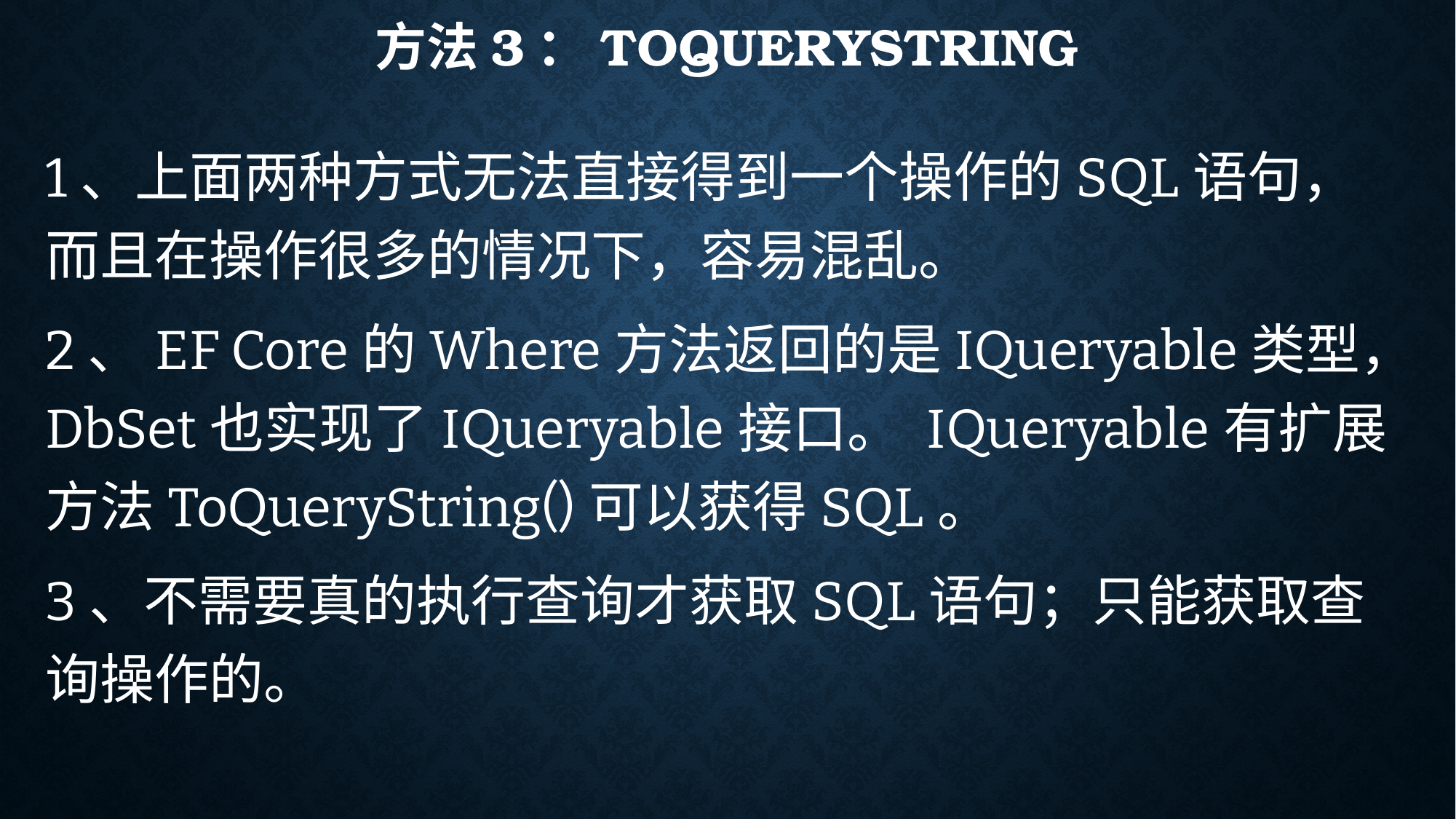

# 方法3：ToQueryString
1、上面两种方式无法直接得到一个操作的SQL语句，而且在操作很多的情况下，容易混乱。
2、EF Core的Where方法返回的是IQueryable类型，DbSet也实现了IQueryable接口。 IQueryable有扩展方法ToQueryString()可以获得SQL。
3、不需要真的执行查询才获取SQL语句；只能获取查询操作的。